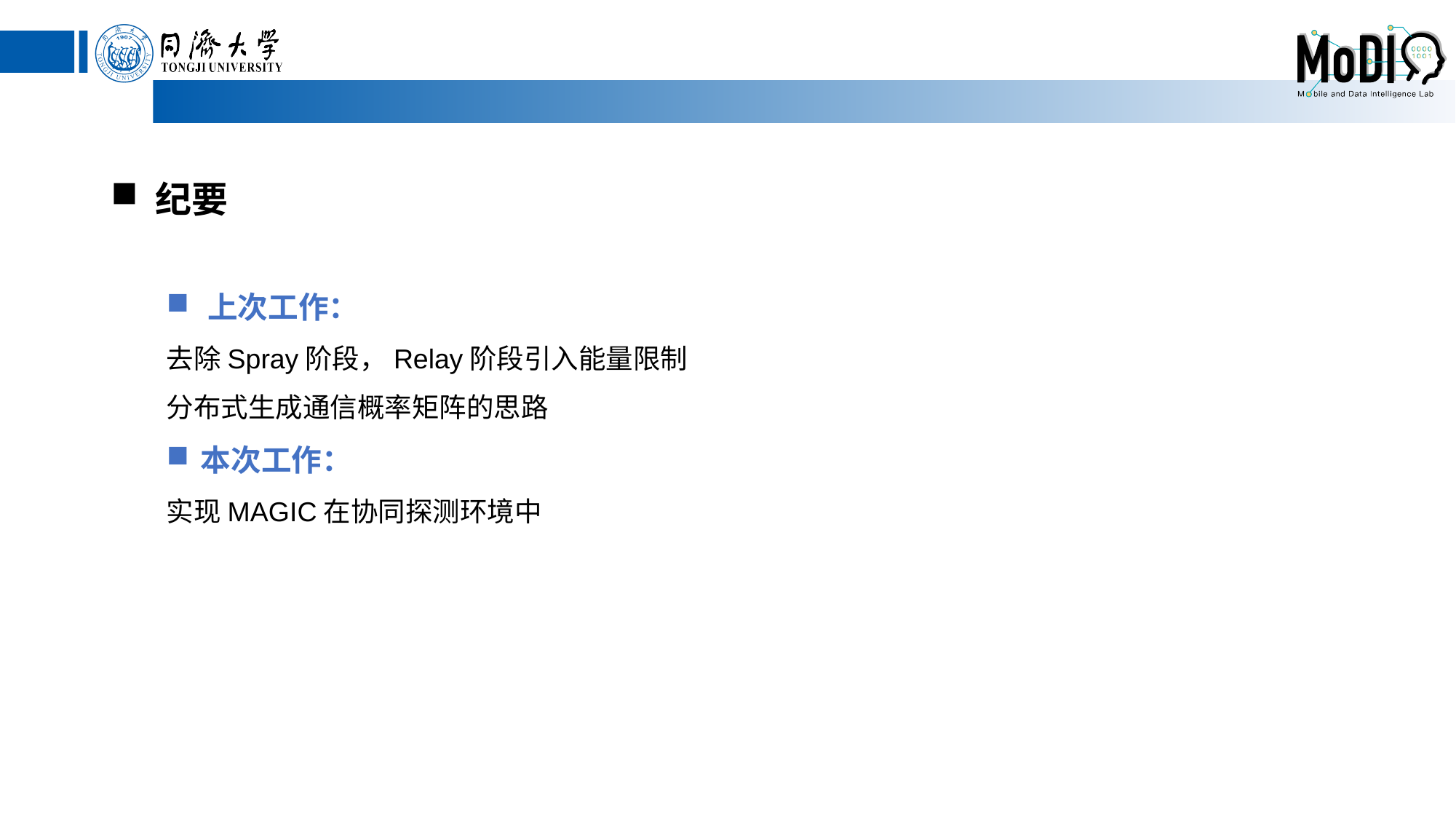

纪要
上次工作：
去除Spray阶段，Relay阶段引入能量限制
分布式生成通信概率矩阵的思路
本次工作：
实现MAGIC在协同探测环境中